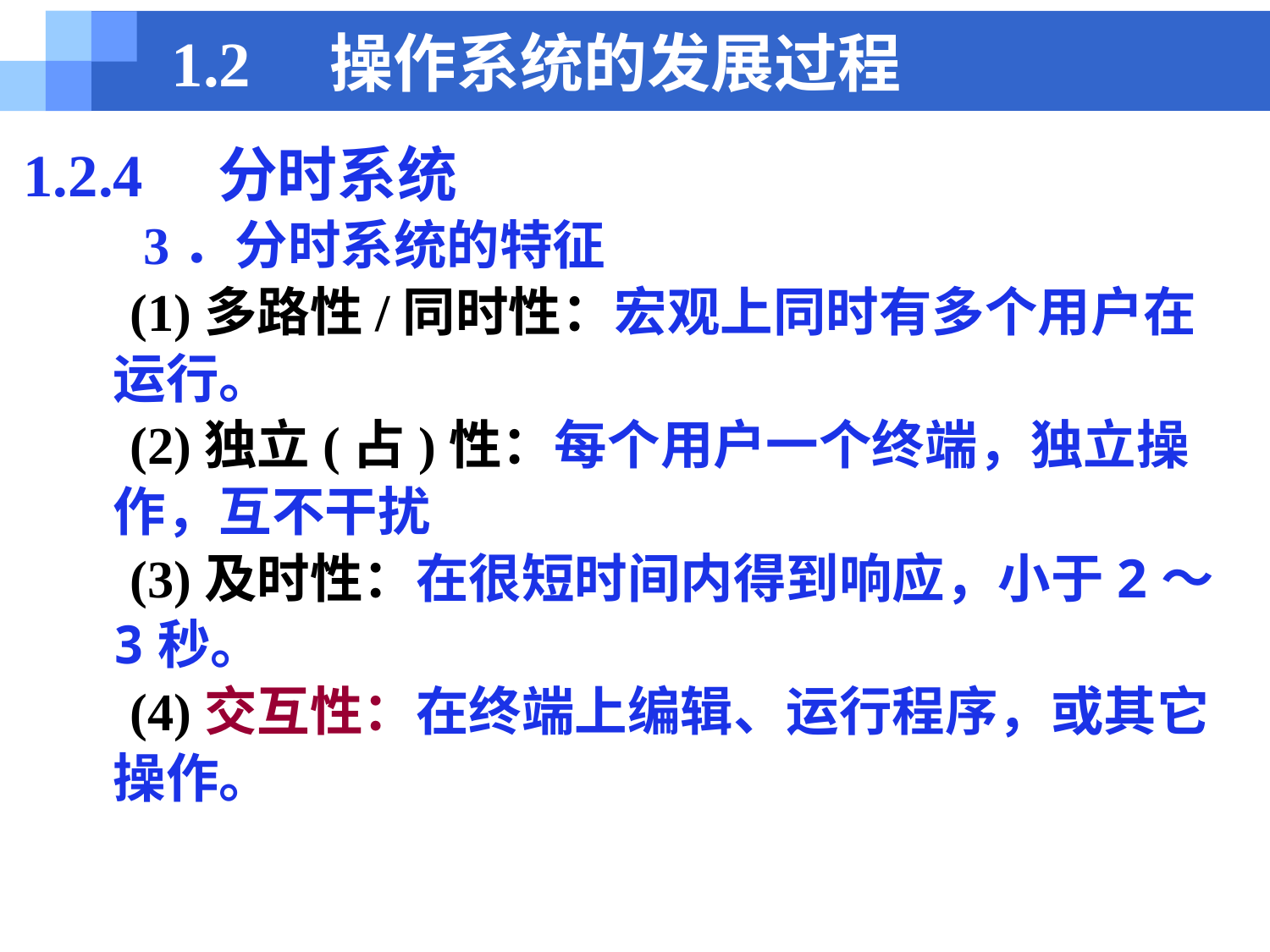

# 1.2　操作系统的发展过程
1.2.4　分时系统
         3．分时系统的特征
        (1)多路性/同时性：宏观上同时有多个用户在运行。
        (2)独立(占)性：每个用户一个终端，独立操作，互不干扰
        (3)及时性：在很短时间内得到响应，小于2～3秒。
        (4)交互性：在终端上编辑、运行程序，或其它操作。